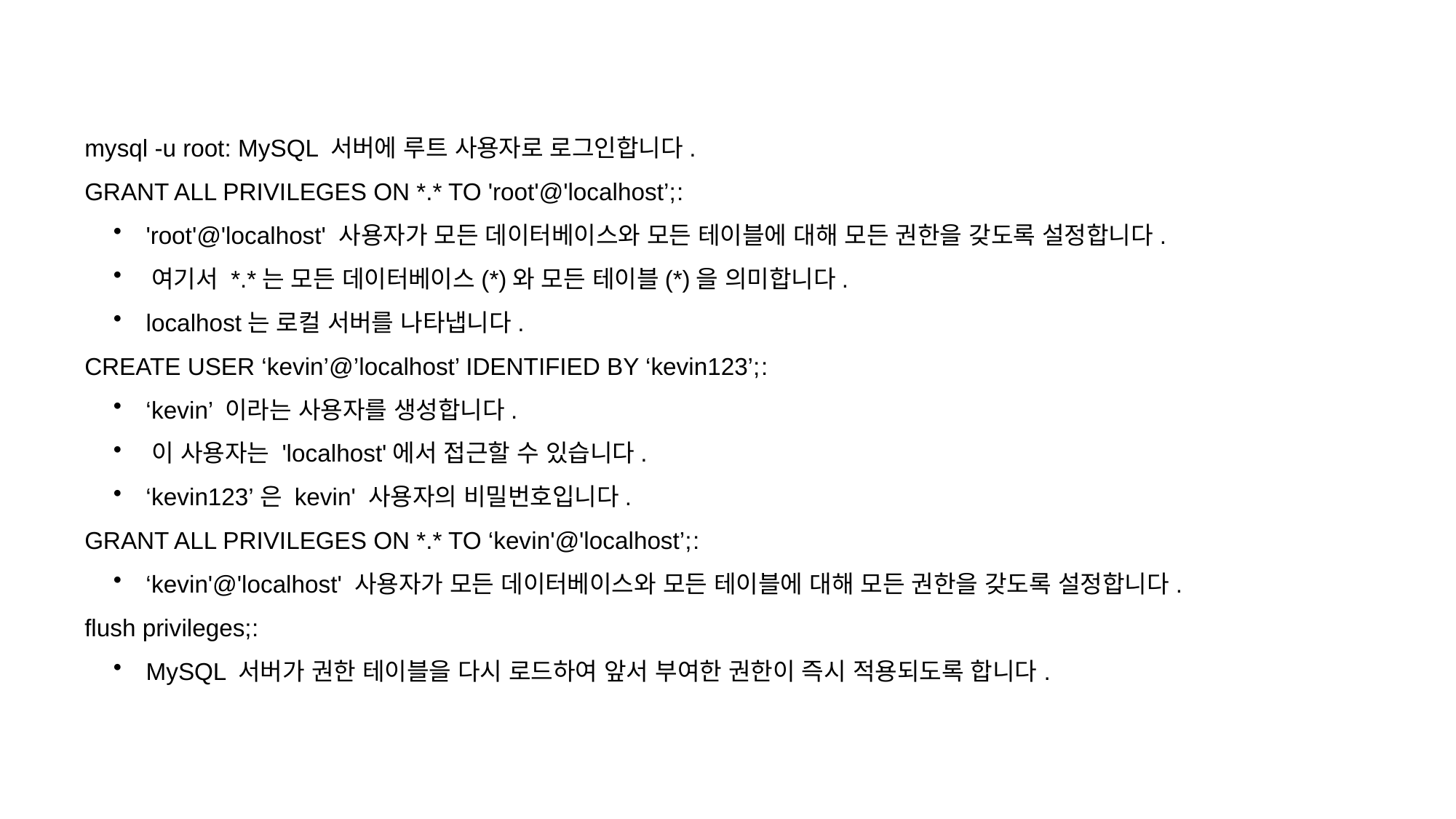

mysql -u root: MySQL 서버에 루트 사용자로 로그인합니다.
GRANT ALL PRIVILEGES ON *.* TO 'root'@'localhost’;:
 'root'@'localhost' 사용자가 모든 데이터베이스와 모든 테이블에 대해 모든 권한을 갖도록 설정합니다.
 여기서 *.*는 모든 데이터베이스(*)와 모든 테이블(*)을 의미합니다.
 localhost는 로컬 서버를 나타냅니다.
CREATE USER ‘kevin’@’localhost’ IDENTIFIED BY ‘kevin123’;:
 ‘kevin’ 이라는 사용자를 생성합니다.
 이 사용자는 'localhost'에서 접근할 수 있습니다.
 ‘kevin123’은 kevin' 사용자의 비밀번호입니다.
GRANT ALL PRIVILEGES ON *.* TO ‘kevin'@'localhost’;:
 ‘kevin'@'localhost' 사용자가 모든 데이터베이스와 모든 테이블에 대해 모든 권한을 갖도록 설정합니다.
flush privileges;:
 MySQL 서버가 권한 테이블을 다시 로드하여 앞서 부여한 권한이 즉시 적용되도록 합니다.